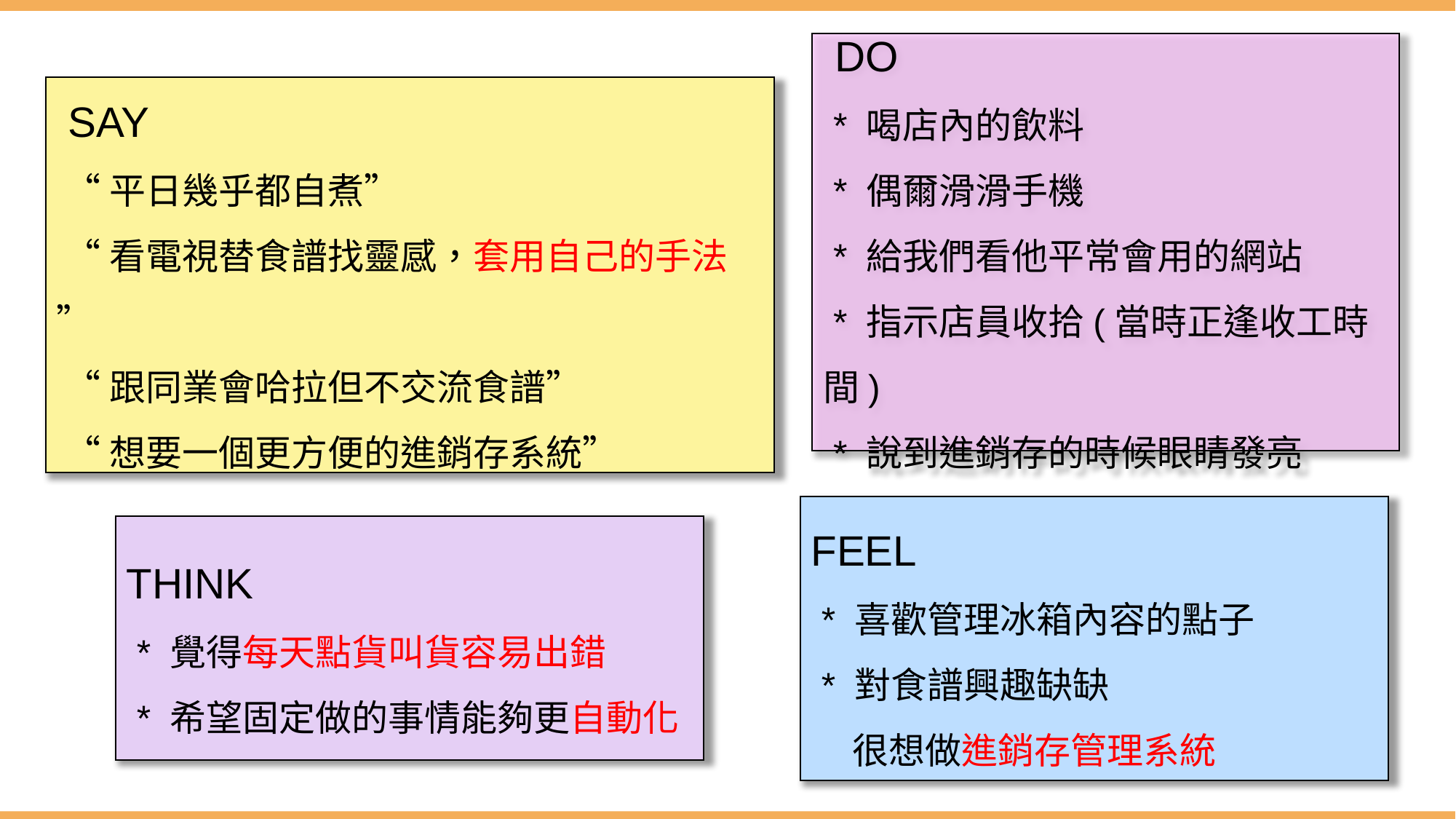

DO
 * 喝店內的飲料
 * 偶爾滑滑手機
 * 給我們看他平常會用的網站
 * 指示店員收拾(當時正逢收工時間)
 * 說到進銷存的時候眼睛發亮

 SAY
 “平日幾乎都自煮”
 “看電視替食譜找靈感，套用自己的手法”
 “跟同業會哈拉但不交流食譜”
 “想要一個更方便的進銷存系統”

FEEL
 * 喜歡管理冰箱內容的點子
 * 對食譜興趣缺缺
    很想做進銷存管理系統

THINK
 * 覺得每天點貨叫貨容易出錯
 * 希望固定做的事情能夠更自動化